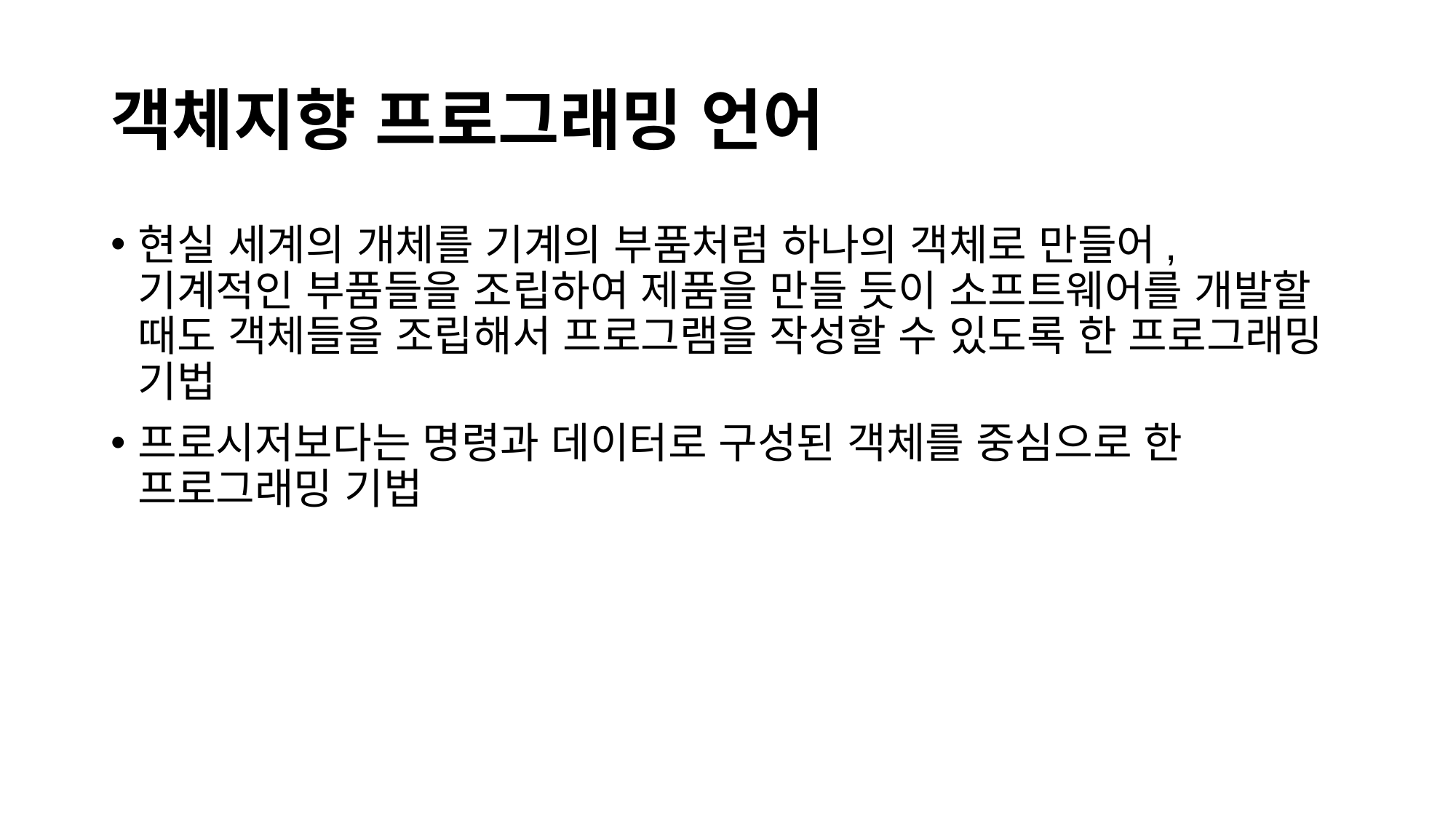

# 객체지향 프로그래밍 언어
현실 세계의 개체를 기계의 부품처럼 하나의 객체로 만들어, 기계적인 부품들을 조립하여 제품을 만들 듯이 소프트웨어를 개발할 때도 객체들을 조립해서 프로그램을 작성할 수 있도록 한 프로그래밍 기법
프로시저보다는 명령과 데이터로 구성된 객체를 중심으로 한 프로그래밍 기법